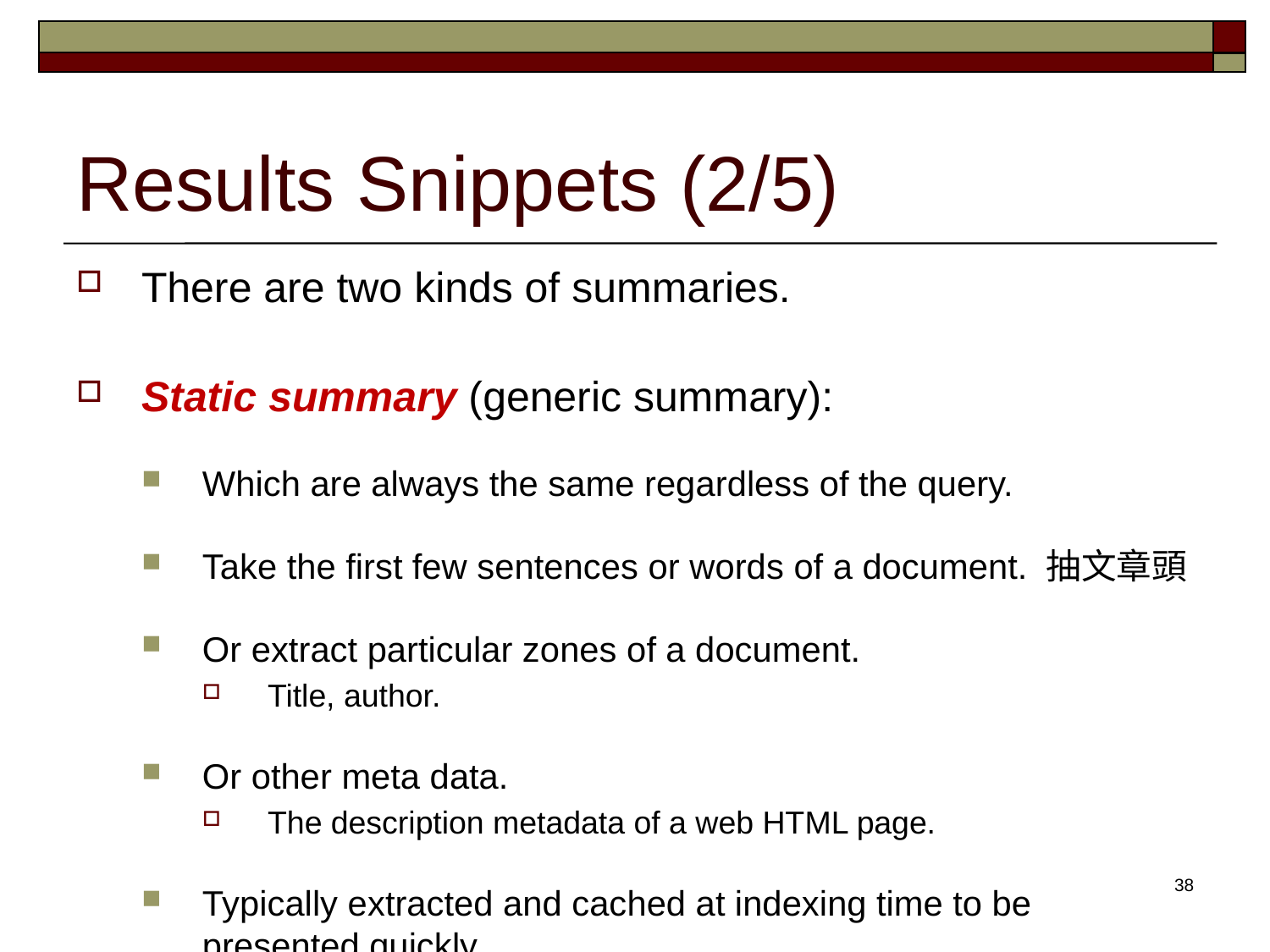

# Results Snippets (2/5)
There are two kinds of summaries.

Static summary (generic summary):

Which are always the same regardless of the query.

Take the first few sentences or words of a document. 抽文章頭

Or extract particular zones of a document.
Title, author.

Or other meta data.
The description metadata of a web HTML page.

Typically extracted and cached at indexing time to be presented quickly.
38